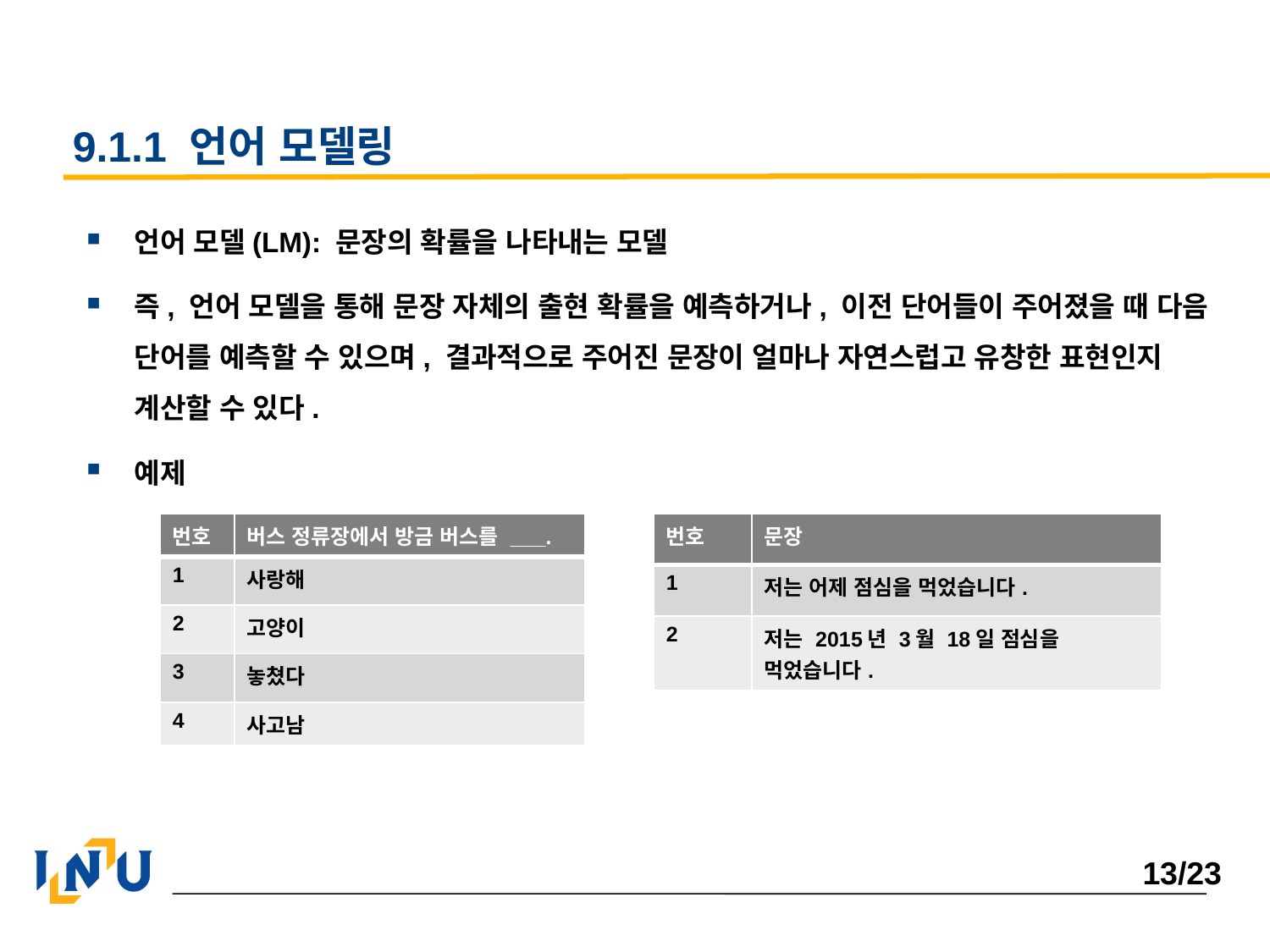

# 9.1.1 언어 모델링
언어 모델(LM): 문장의 확률을 나타내는 모델
즉, 언어 모델을 통해 문장 자체의 출현 확률을 예측하거나, 이전 단어들이 주어졌을 때 다음 단어를 예측할 수 있으며, 결과적으로 주어진 문장이 얼마나 자연스럽고 유창한 표현인지 계산할 수 있다.
예제

| 번호 | 버스 정류장에서 방금 버스를 \_\_\_. |
| --- | --- |
| 1 | 사랑해 |
| 2 | 고양이 |
| 3 | 놓쳤다 |
| 4 | 사고남 |
| 번호 | 문장 |
| --- | --- |
| 1 | 저는 어제 점심을 먹었습니다. |
| 2 | 저는 2015년 3월 18일 점심을 먹었습니다. |